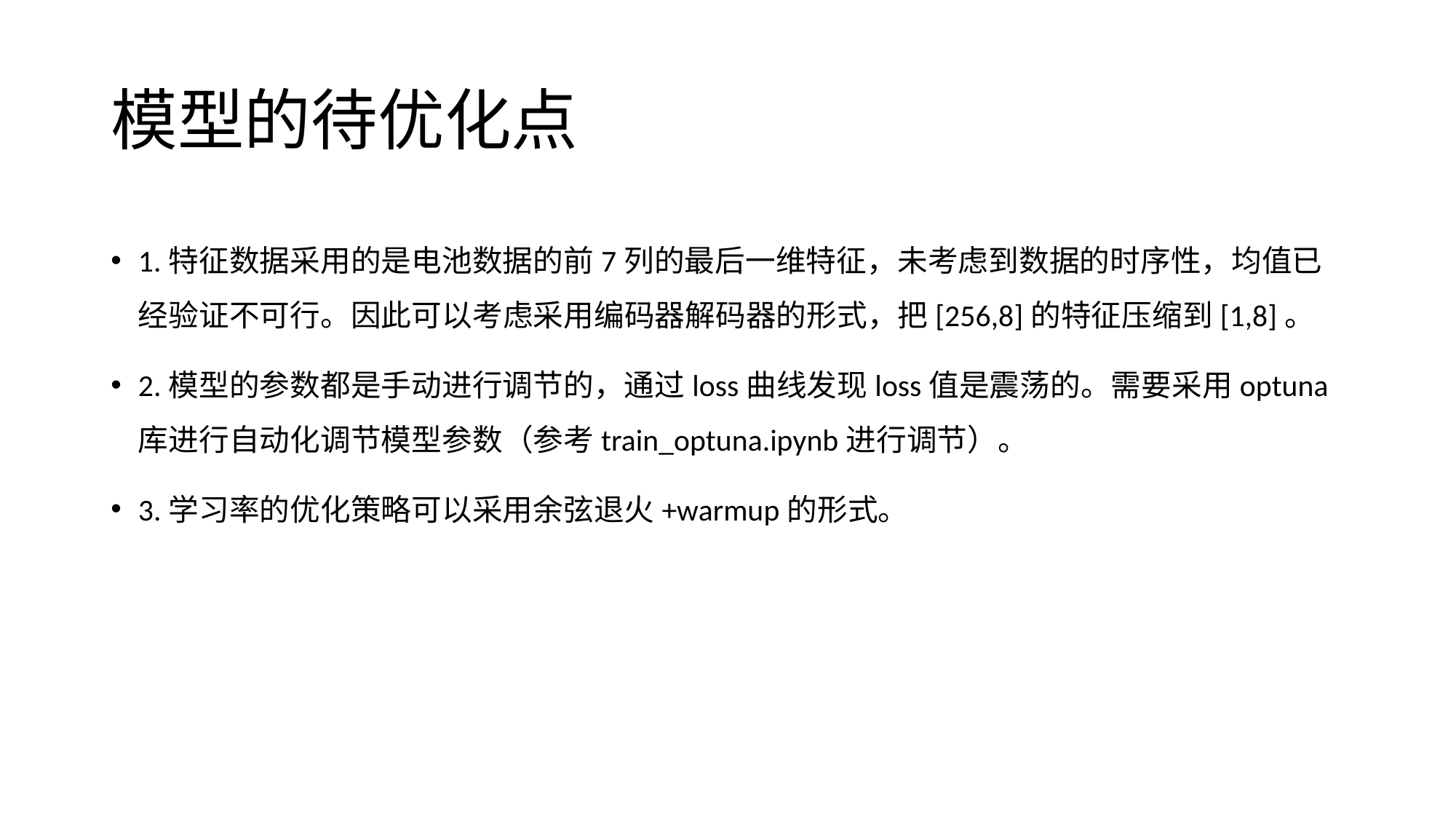

# 模型的待优化点
1.特征数据采用的是电池数据的前7列的最后一维特征，未考虑到数据的时序性，均值已经验证不可行。因此可以考虑采用编码器解码器的形式，把[256,8]的特征压缩到[1,8]。
2.模型的参数都是手动进行调节的，通过loss曲线发现loss值是震荡的。需要采用optuna库进行自动化调节模型参数（参考train_optuna.ipynb进行调节）。
3.学习率的优化策略可以采用余弦退火+warmup的形式。